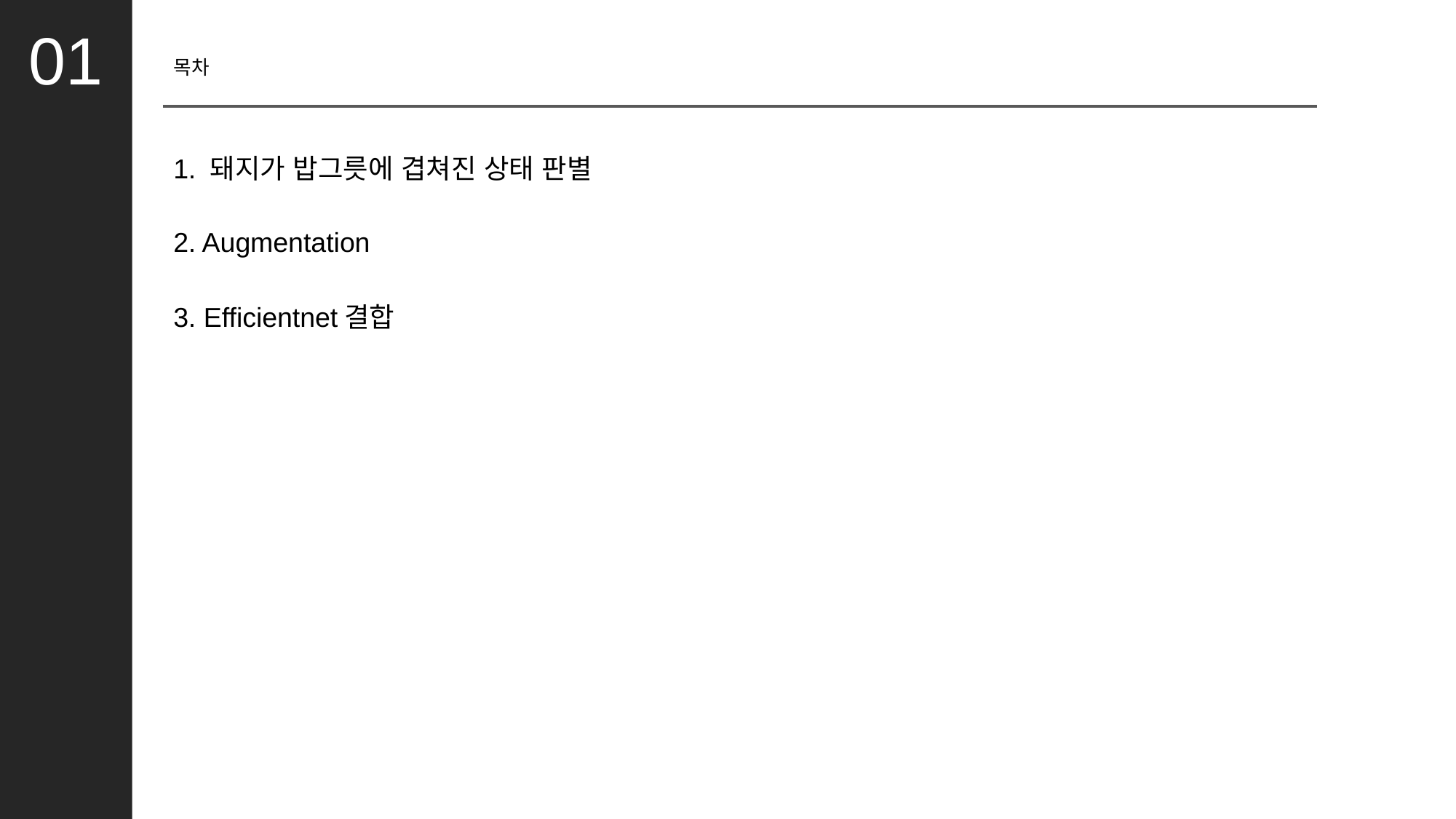

01
# 목차
1. 돼지가 밥그릇에 겹쳐진 상태 판별
2. Augmentation
3. Efficientnet결합